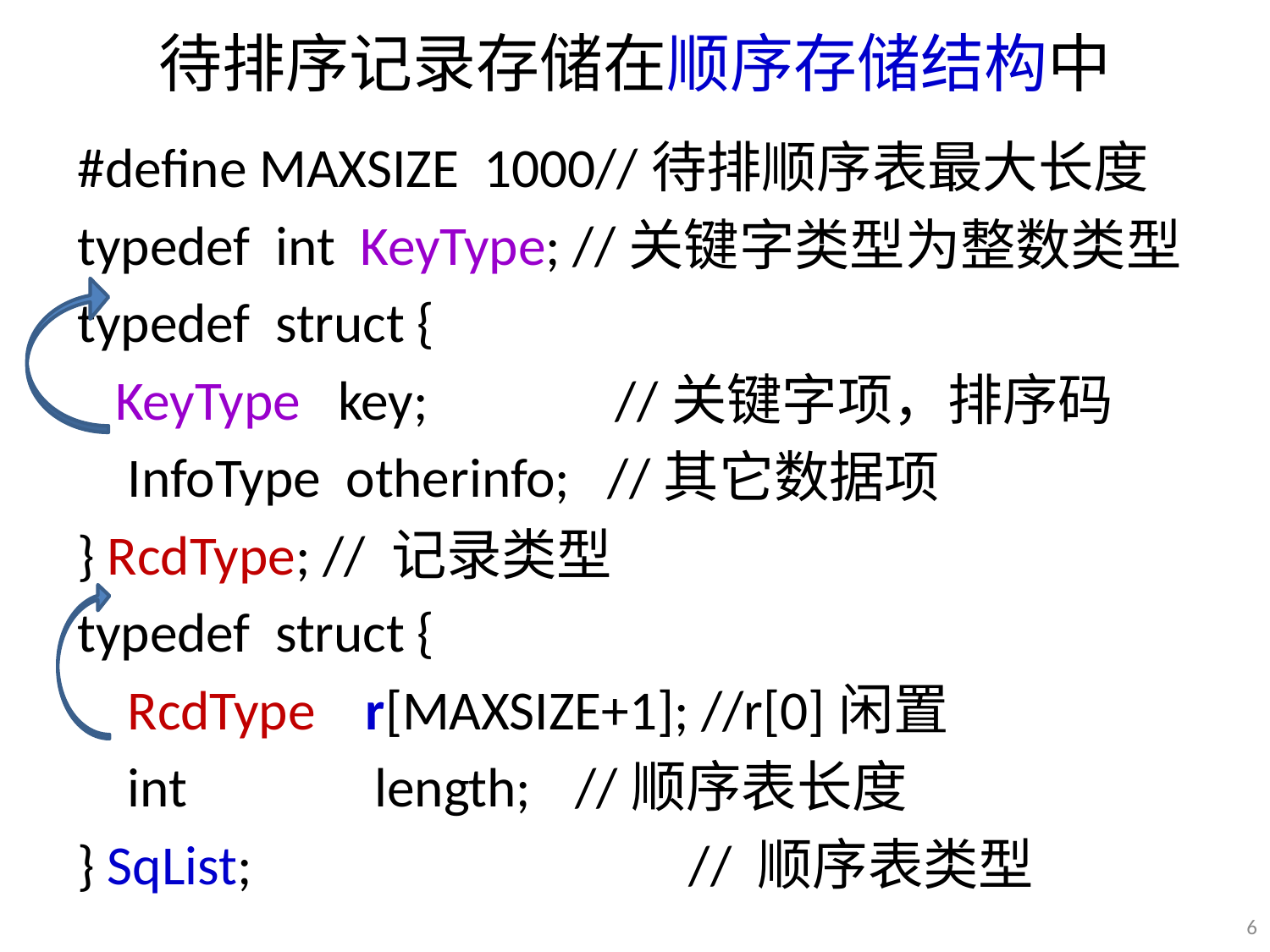

# 待排序记录存储在顺序存储结构中
#define MAXSIZE  1000//待排顺序表最大长度
typedef  int  KeyType; //关键字类型为整数类型
typedef  struct {
   KeyType   key;               //关键字项，排序码
    InfoType  otherinfo;   //其它数据项
} RcdType; // 记录类型
typedef  struct {
    RcdType    r[MAXSIZE+1]; //r[0]闲置
    int               length; 		//顺序表长度
} SqList;                                   // 顺序表类型

6